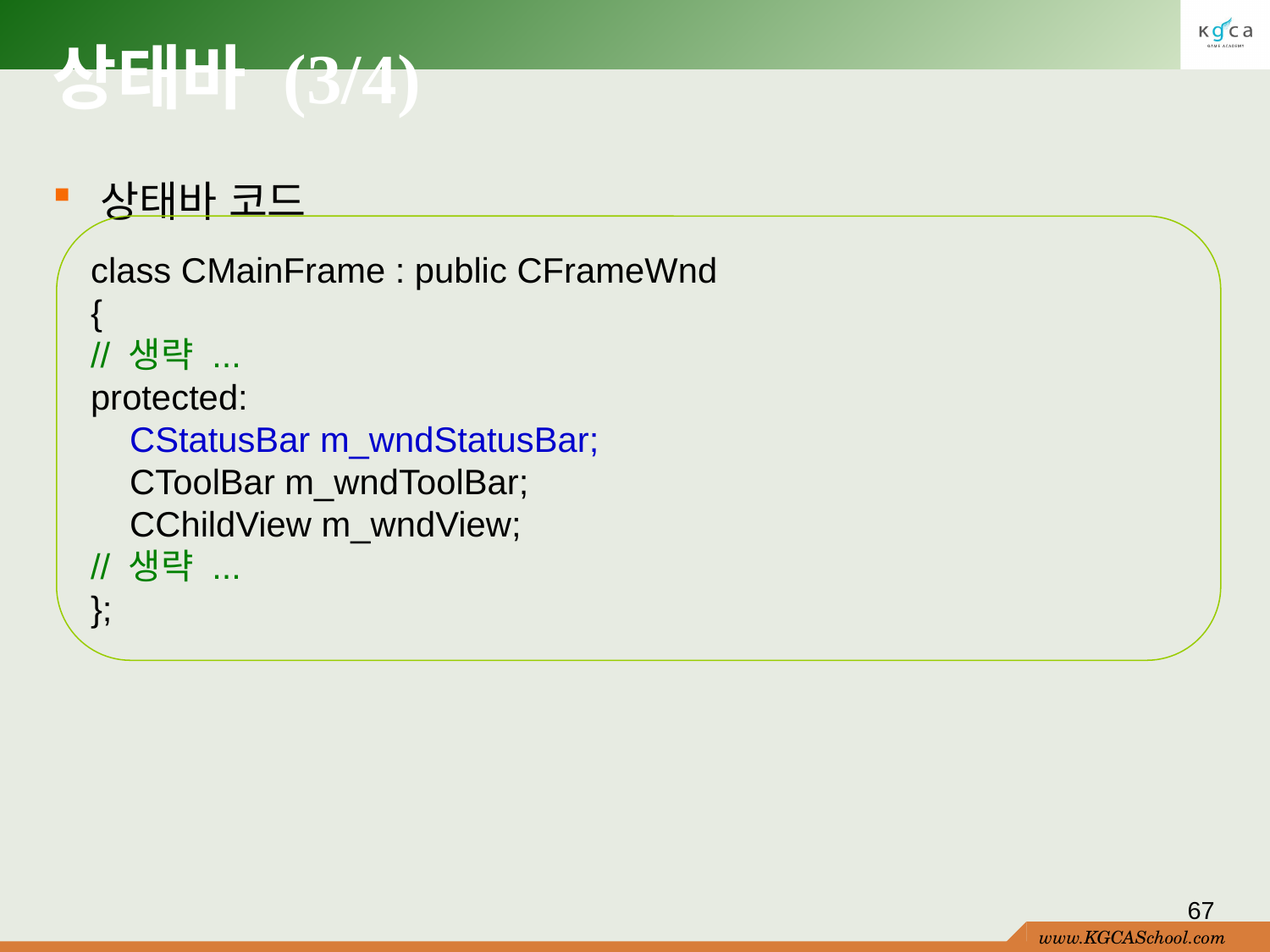

# 상태바 (3/4)
상태바 코드
class CMainFrame : public CFrameWnd
{
// 생략 ...
protected:
    CStatusBar m_wndStatusBar;
    CToolBar m_wndToolBar;
    CChildView m_wndView;
// 생략 ...
};
67